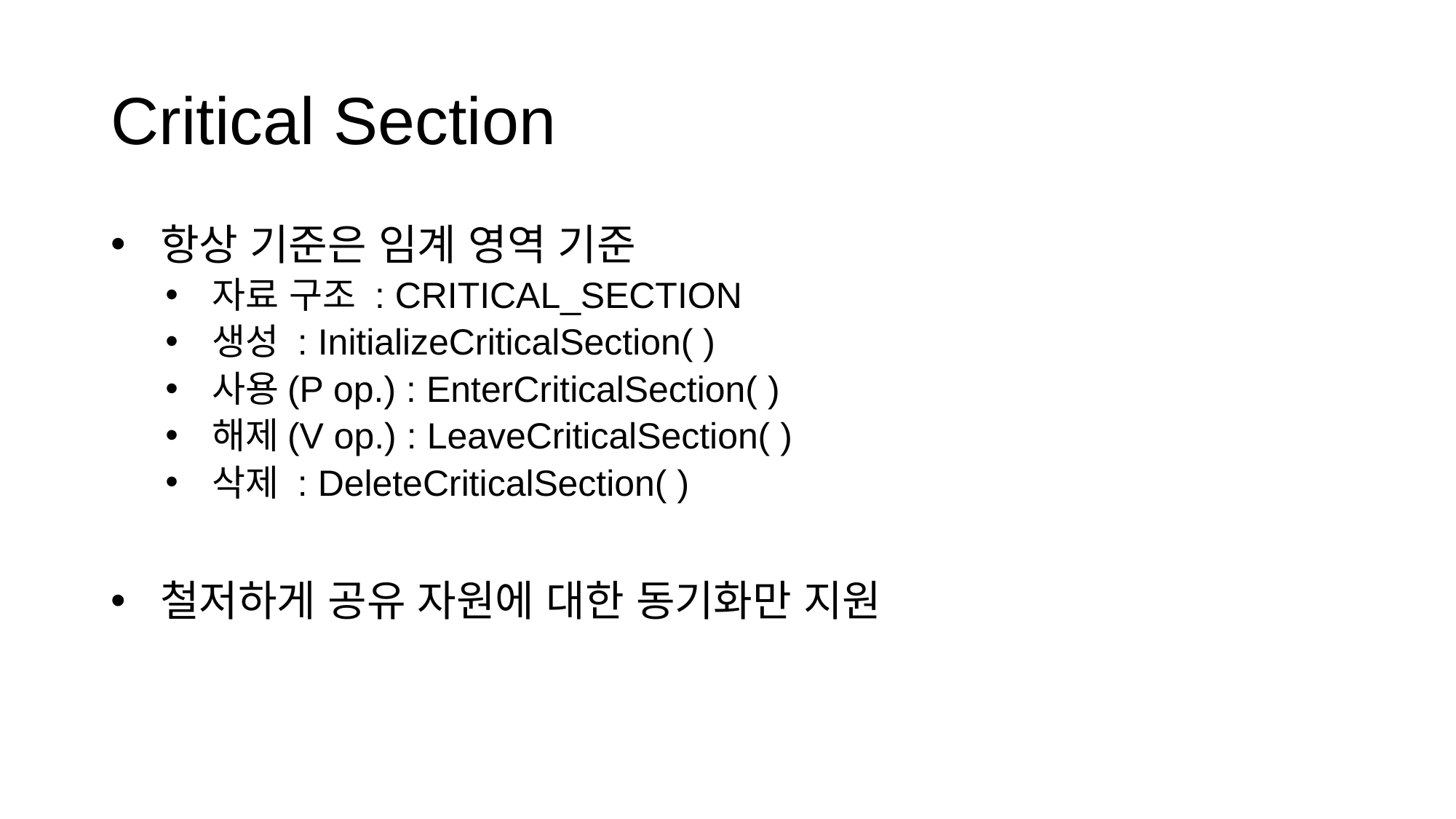

# Critical Section
 항상 기준은 임계 영역 기준
 자료 구조 : CRITICAL_SECTION
 생성 : InitializeCriticalSection( )
 사용(P op.) : EnterCriticalSection( )
 해제(V op.) : LeaveCriticalSection( )
 삭제 : DeleteCriticalSection( )

 철저하게 공유 자원에 대한 동기화만 지원